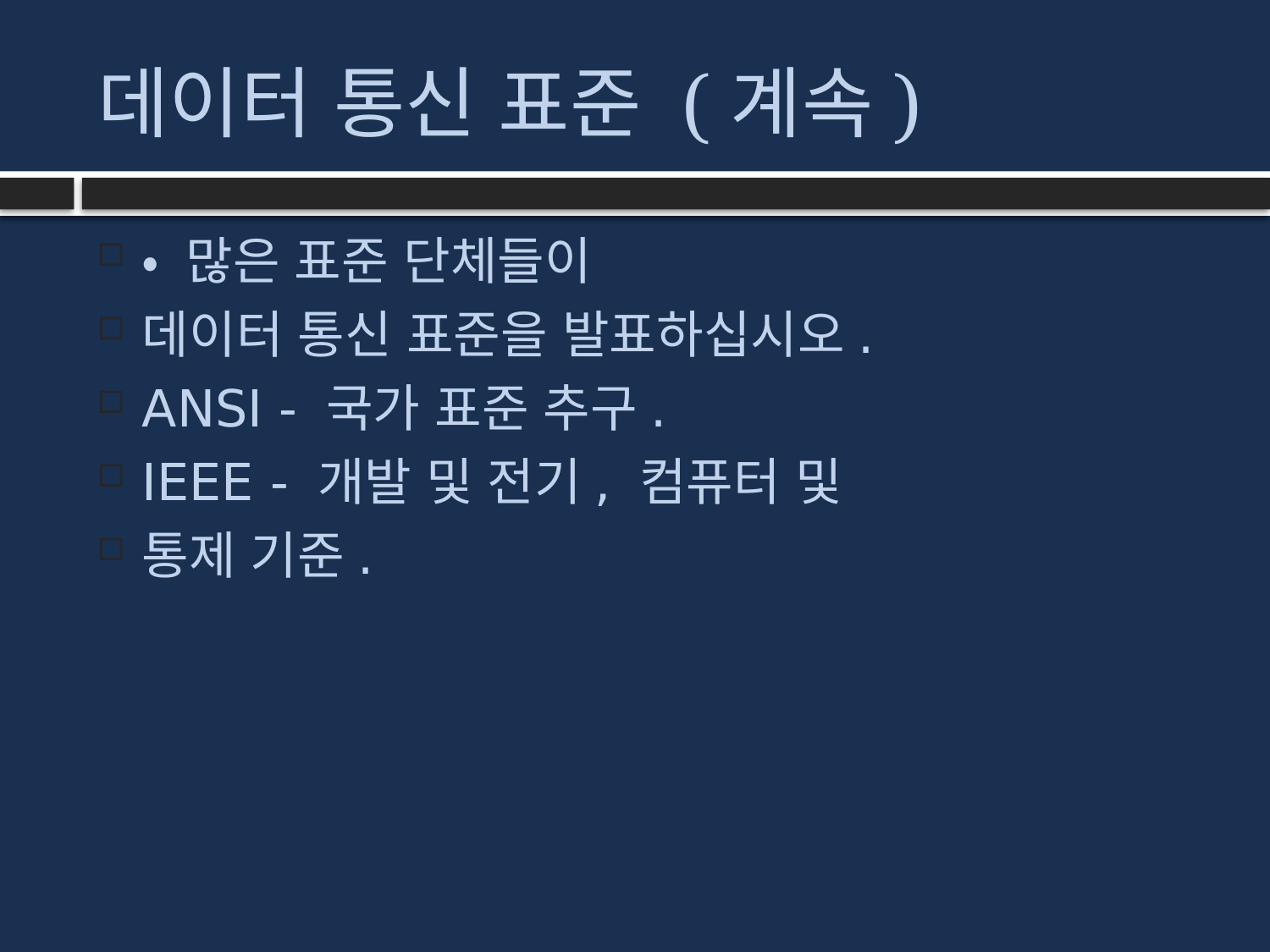

# 데이터 통신 표준 (계속)
• 많은 표준 단체들이
데이터 통신 표준을 발표하십시오.
ANSI - 국가 표준 추구.
IEEE - 개발 및 전기, 컴퓨터 및
통제 기준.